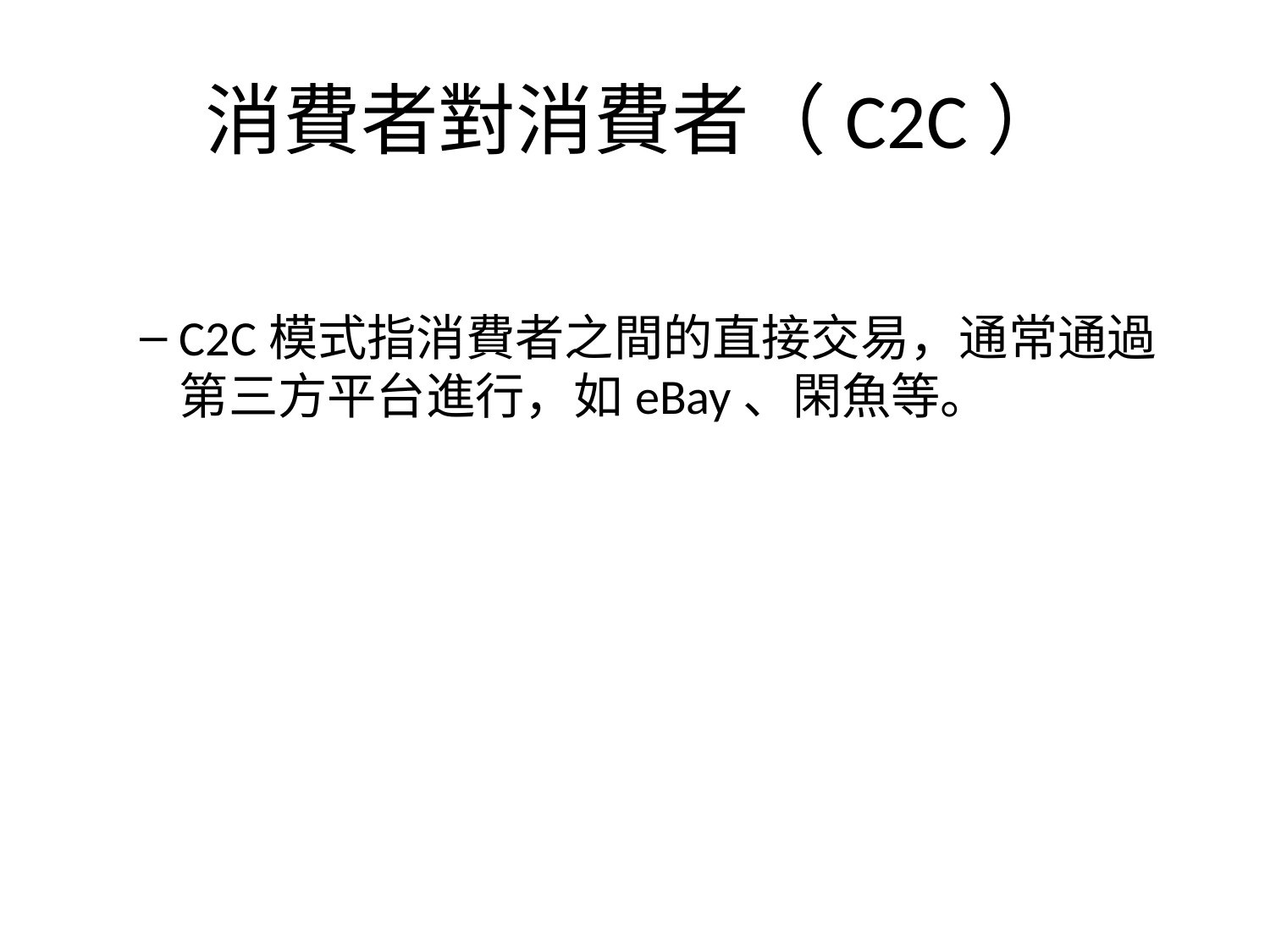

# 消費者對消費者（C2C）

C2C模式指消費者之間的直接交易，通常通過第三方平台進行，如eBay、閑魚等。